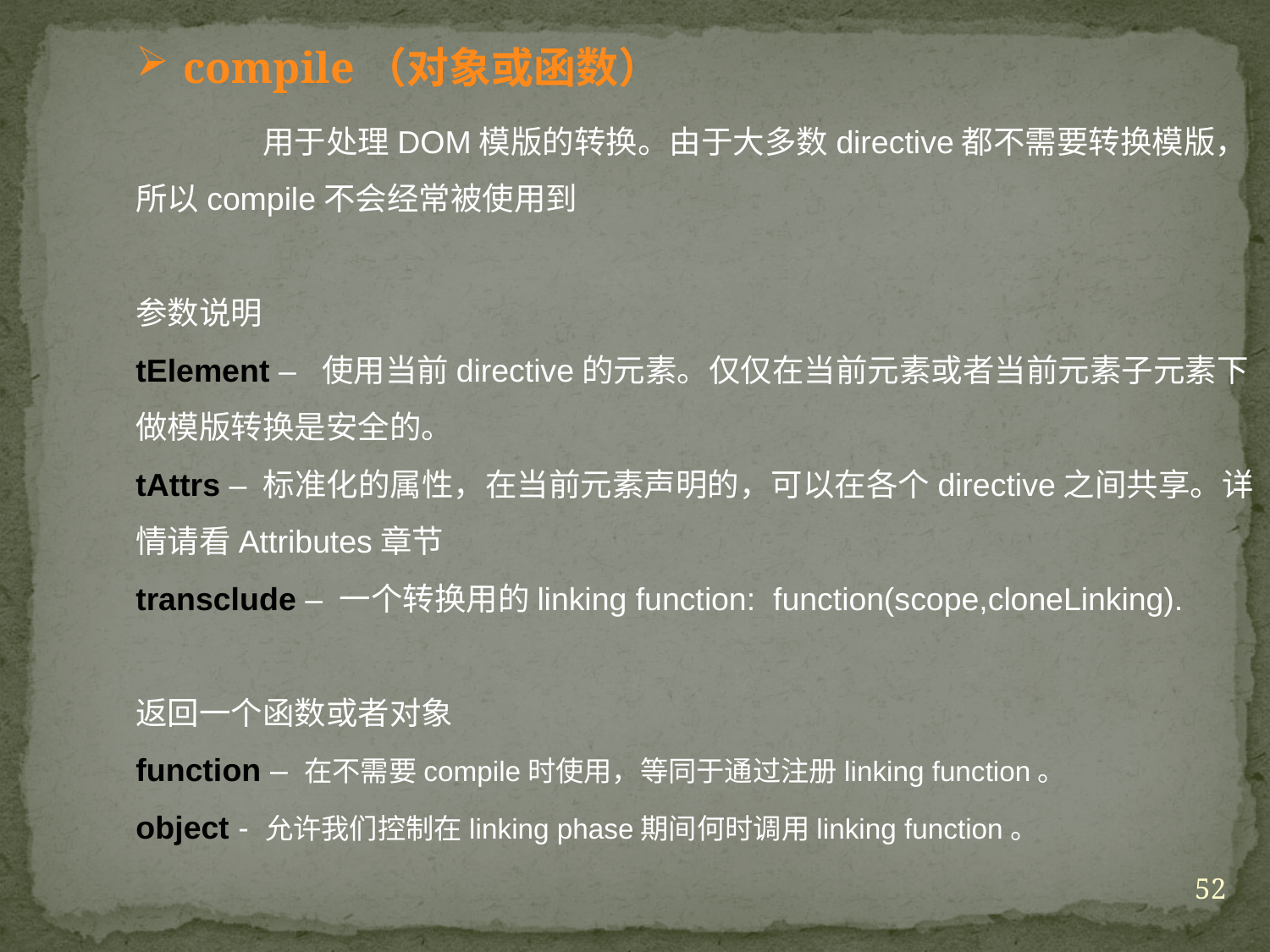

compile（对象或函数）
	用于处理DOM模版的转换。由于大多数directive都不需要转换模版，所以compile不会经常被使用到

参数说明
tElement –  使用当前directive的元素。仅仅在当前元素或者当前元素子元素下做模版转换是安全的。
tAttrs – 标准化的属性，在当前元素声明的，可以在各个directive之间共享。详情请看Attributes章节
transclude – 一个转换用的linking function:  function(scope,cloneLinking).

返回一个函数或者对象
function – 在不需要compile时使用，等同于通过注册linking function。
object - 允许我们控制在linking phase期间何时调用linking function。

52